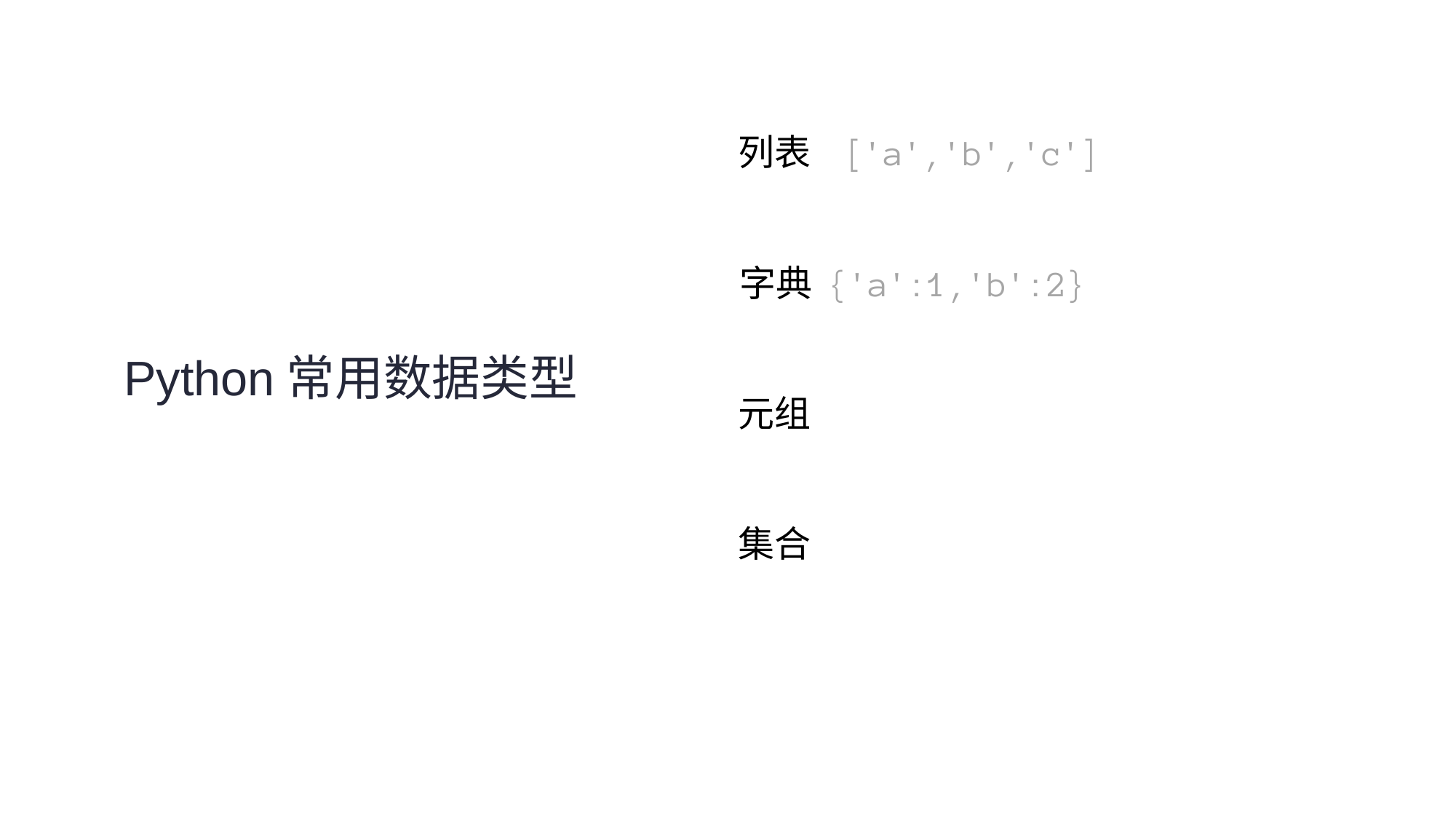

列表   ['a','b','c']
字典 {'a':1,'b':2}
Python常用数据类型
元组
集合